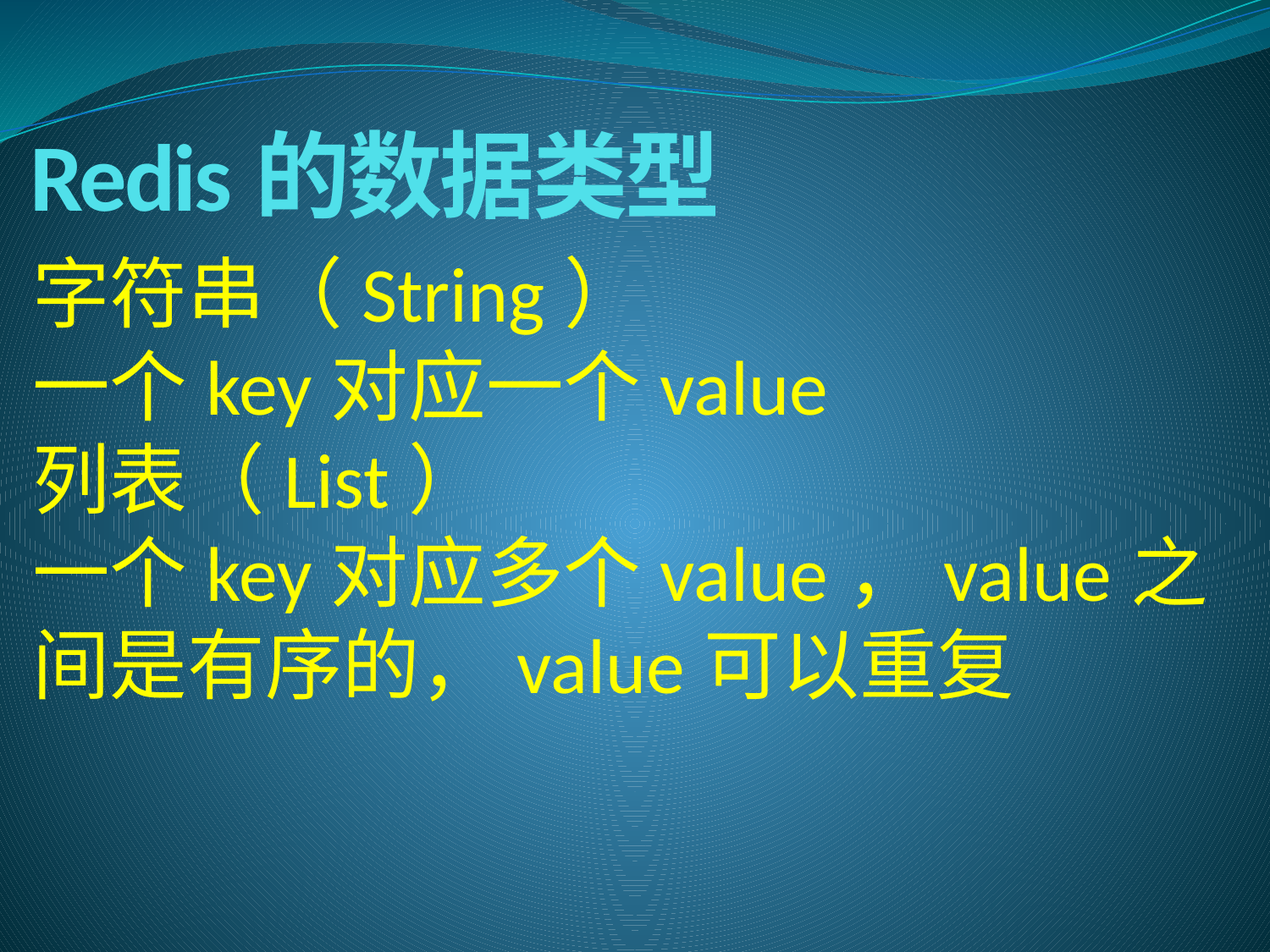

# Redis的数据类型
字符串（String）
一个key对应一个value
列表（List）
一个key对应多个value，value之间是有序的，value可以重复